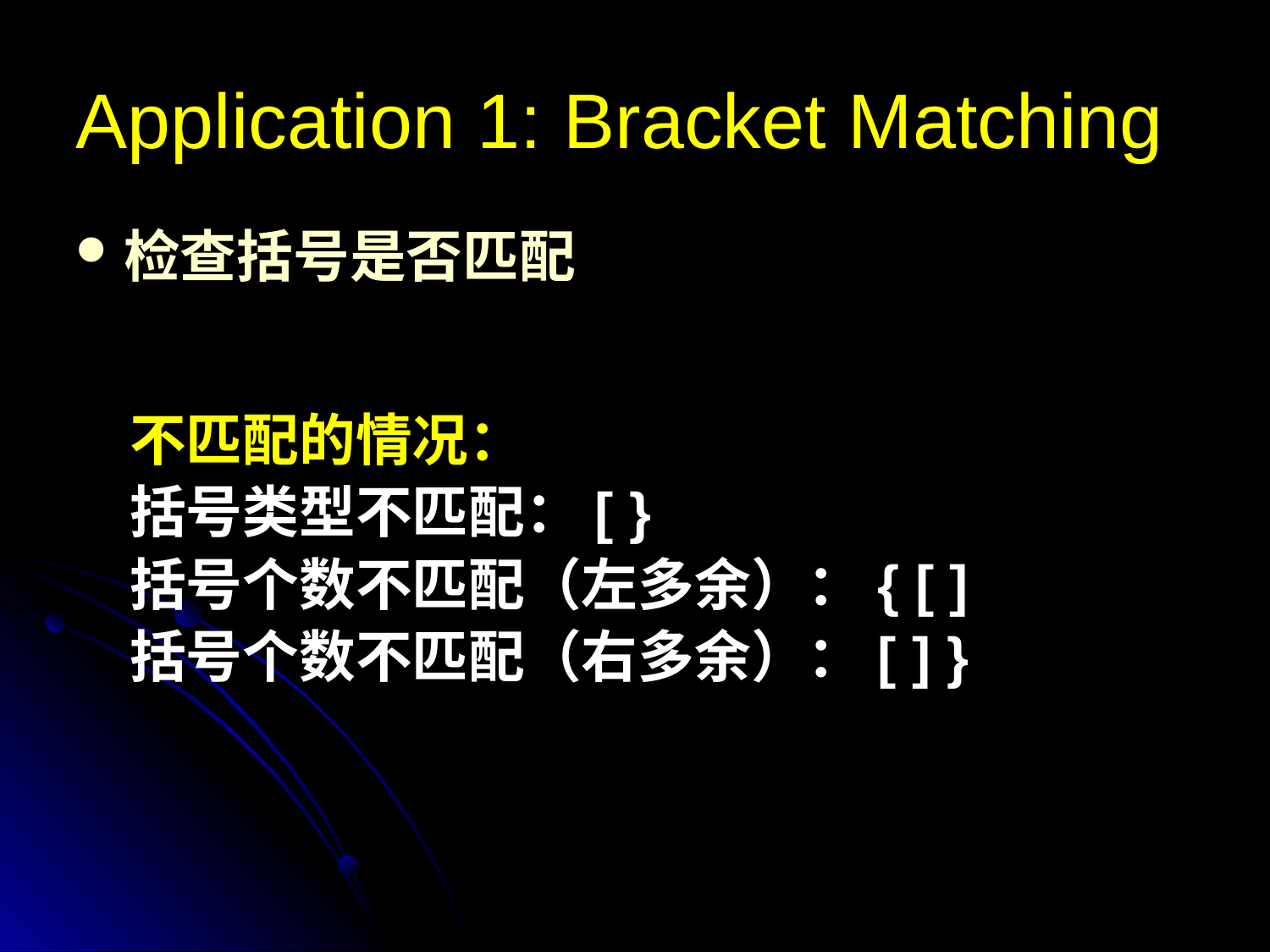

Application 1: Bracket Matching

[
(
[
]
[
(
)
]
)
]

检查括号是否匹配

   不匹配的情况：
   括号类型不匹配：[ }
   括号个数不匹配（左多余）：{ [ ]
   括号个数不匹配（右多余）：[ ] }